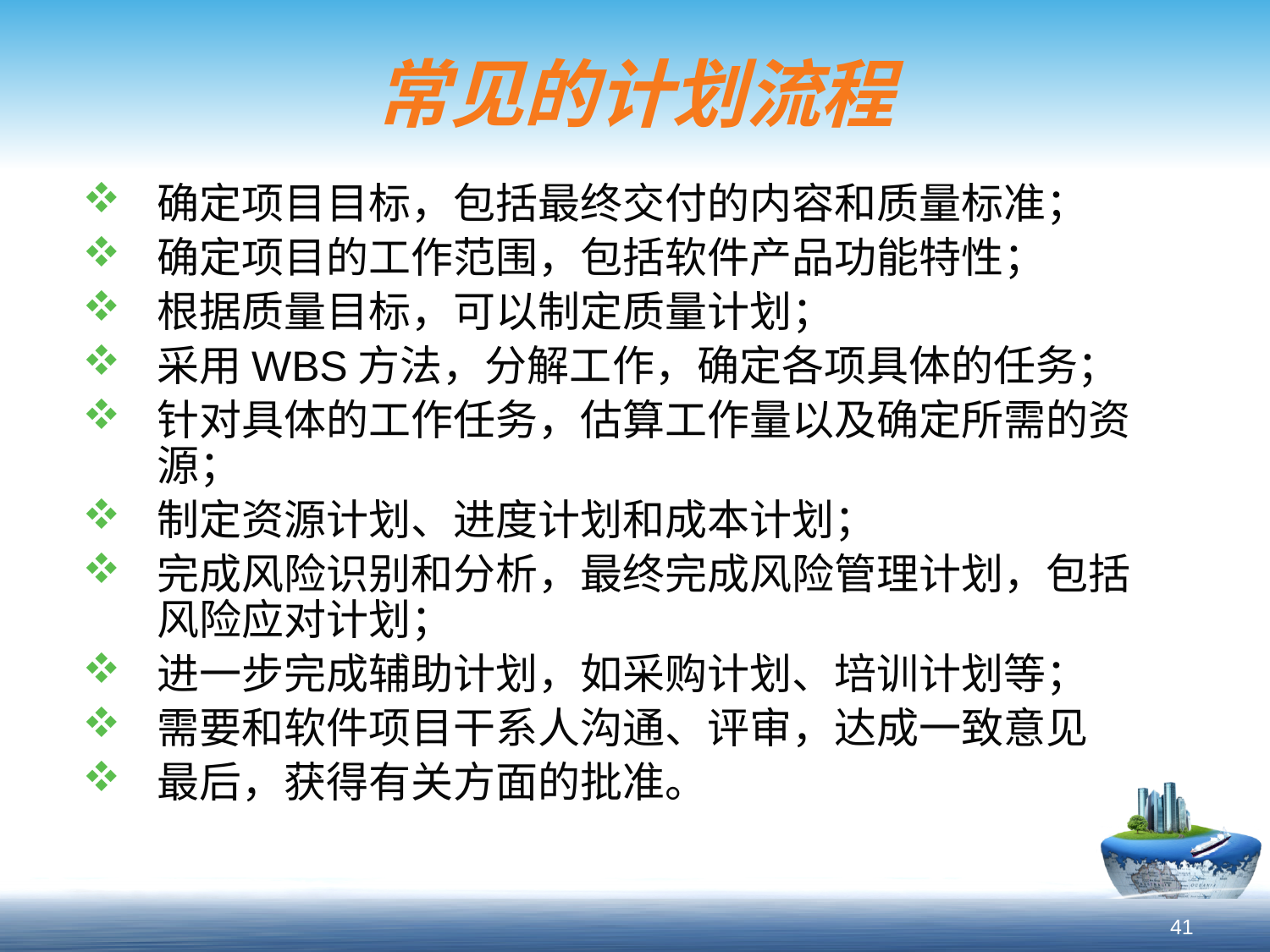

# 常见的计划流程
确定项目目标，包括最终交付的内容和质量标准；
确定项目的工作范围，包括软件产品功能特性；
根据质量目标，可以制定质量计划；
采用WBS方法，分解工作，确定各项具体的任务；
针对具体的工作任务，估算工作量以及确定所需的资源；
制定资源计划、进度计划和成本计划；
完成风险识别和分析，最终完成风险管理计划，包括风险应对计划；
进一步完成辅助计划，如采购计划、培训计划等；
需要和软件项目干系人沟通、评审，达成一致意见
最后，获得有关方面的批准。
41